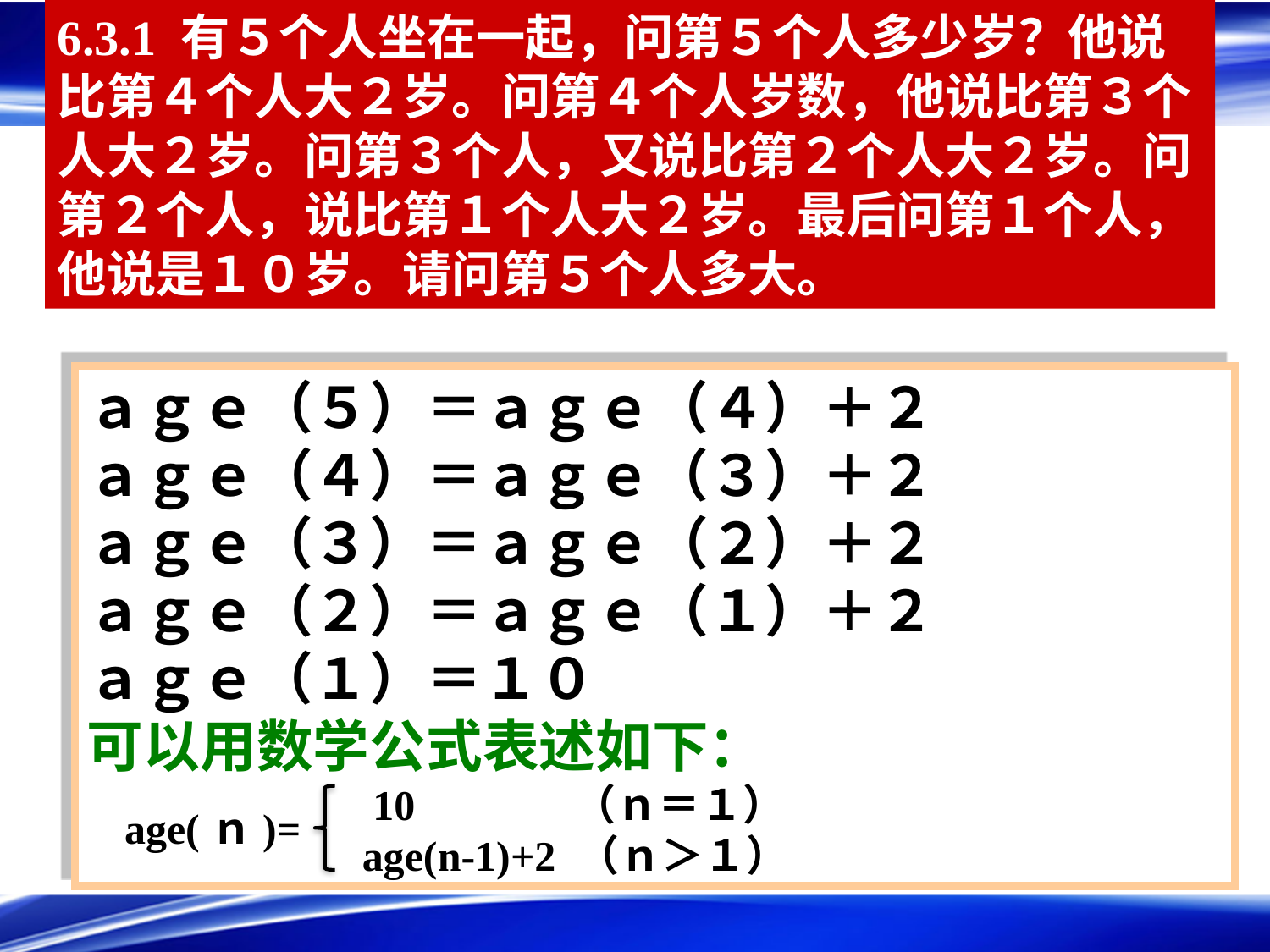

6.3.1 有５个人坐在一起，问第５个人多少岁？他说比第４个人大２岁。问第４个人岁数，他说比第３个人大２岁。问第３个人，又说比第２个人大２岁。问第２个人，说比第１个人大２岁。最后问第１个人，他说是１０岁。请问第５个人多大。
ａｇｅ（５）＝ａｇｅ（４）＋２
ａｇｅ（４）＝ａｇｅ（３）＋２
ａｇｅ（３）＝ａｇｅ（２）＋２
ａｇｅ（２）＝ａｇｅ（１）＋２
ａｇｅ（１）＝１０
可以用数学公式表述如下：
                           10              （ｎ＝１）
                          age(n-1)+2 （ｎ＞１）

age(ｎ)=